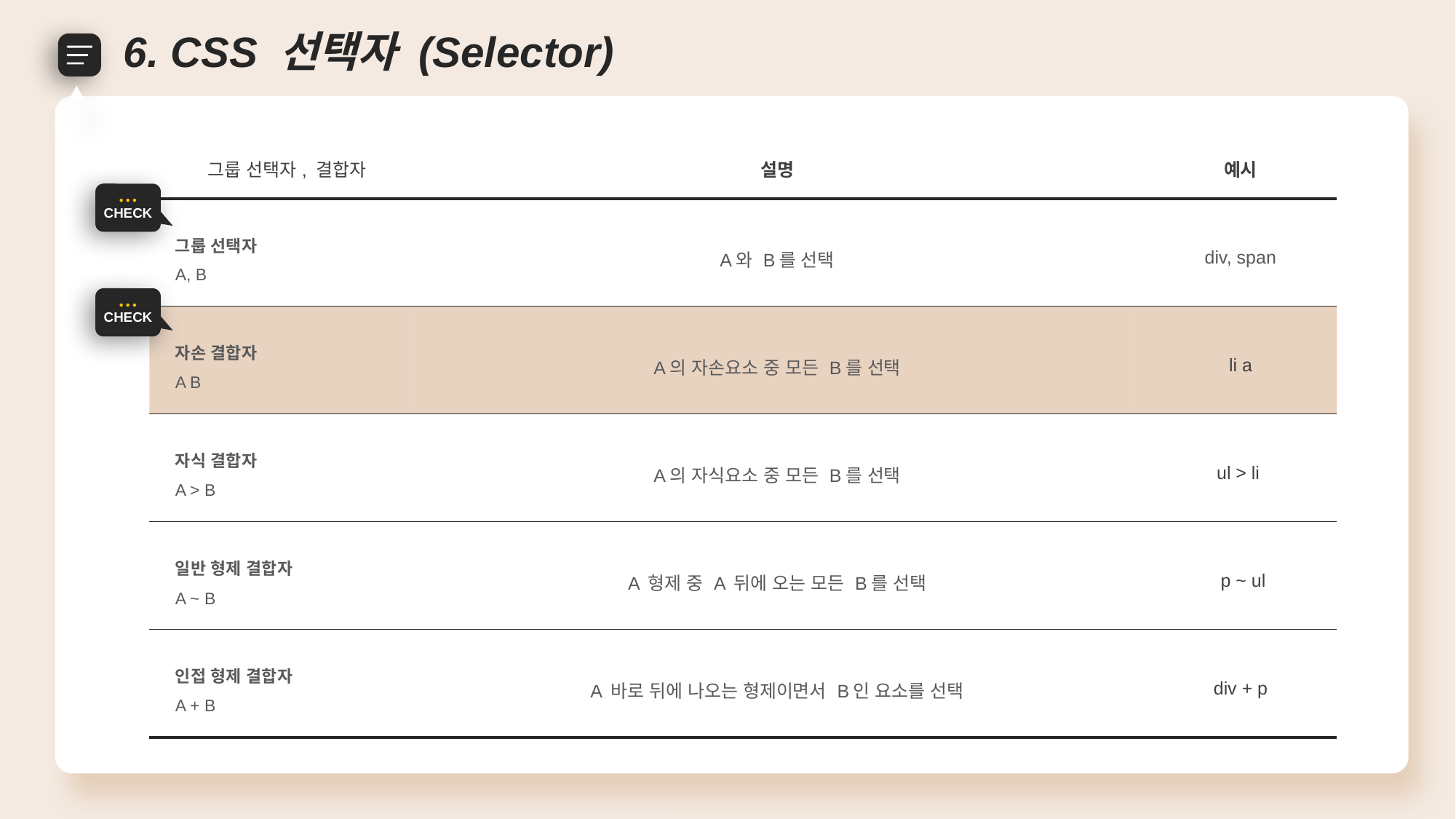

6. CSS 선택자 (Selector)

| 그룹 선택자, 결합자 | 설명 | 예시 |
| --- | --- | --- |
| 그룹 선택자 A, B | A와 B를 선택 | div, span |
| 자손 결합자 A B | A의 자손요소 중 모든 B를 선택 | li a |
| 자식 결합자 A > B | A의 자식요소 중 모든 B를 선택 | ul > li |
| 일반 형제 결합자 A ~ B | A 형제 중 A 뒤에 오는 모든 B를 선택 | p ~ ul |
| 인접 형제 결합자 A + B | A 바로 뒤에 나오는 형제이면서 B인 요소를 선택 | div + p |
● ● ●
CHECK
● ● ●
CHECK